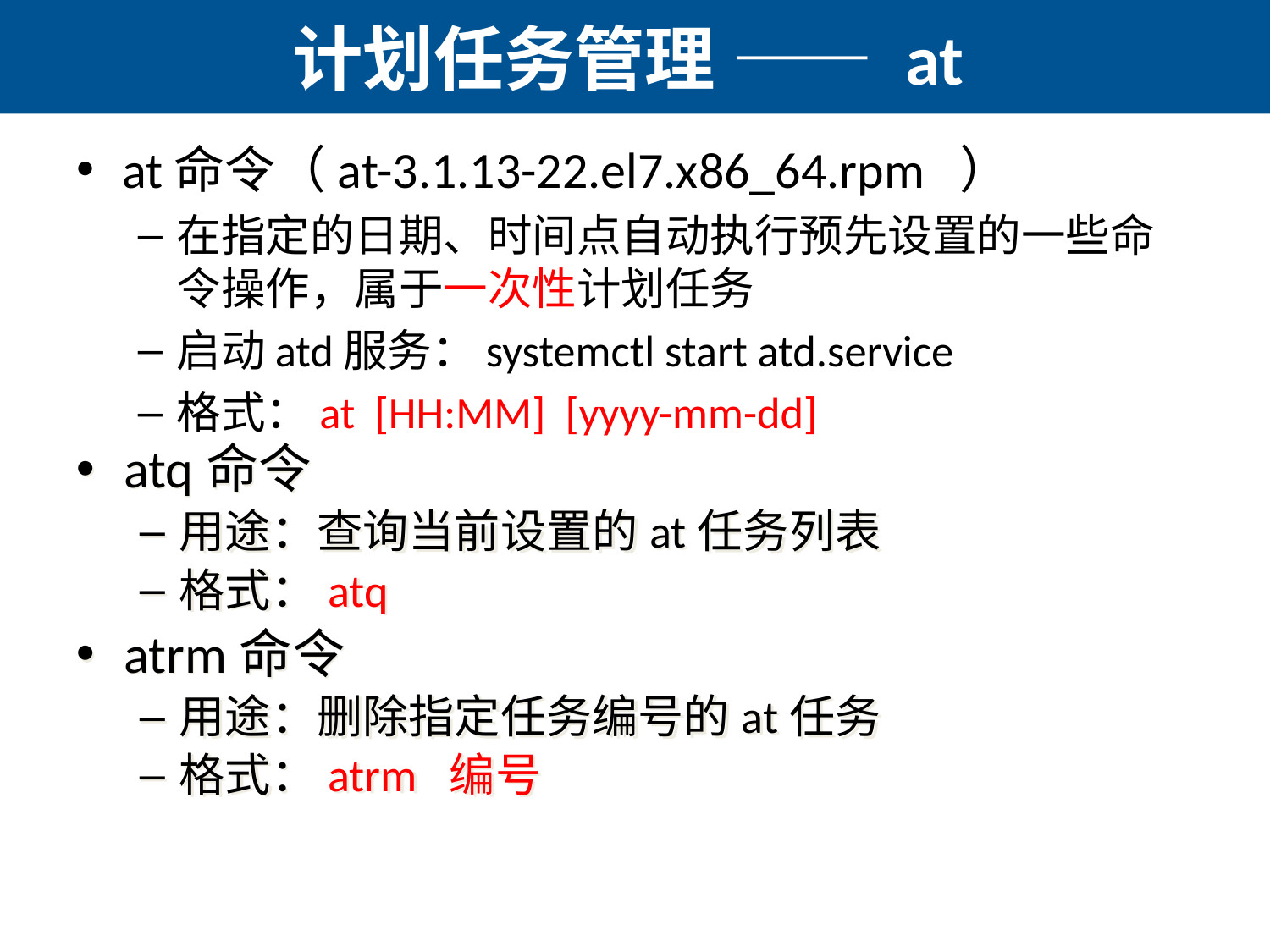

# 计划任务管理 —— at
at命令（at-3.1.13-22.el7.x86_64.rpm  ）
在指定的日期、时间点自动执行预先设置的一些命令操作，属于一次性计划任务
启动atd服务：systemctl start atd.service
格式：at  [HH:MM]  [yyyy-mm-dd]
atq命令
用途：查询当前设置的at任务列表
格式：atq
atrm命令
用途：删除指定任务编号的at任务
格式：atrm  编号